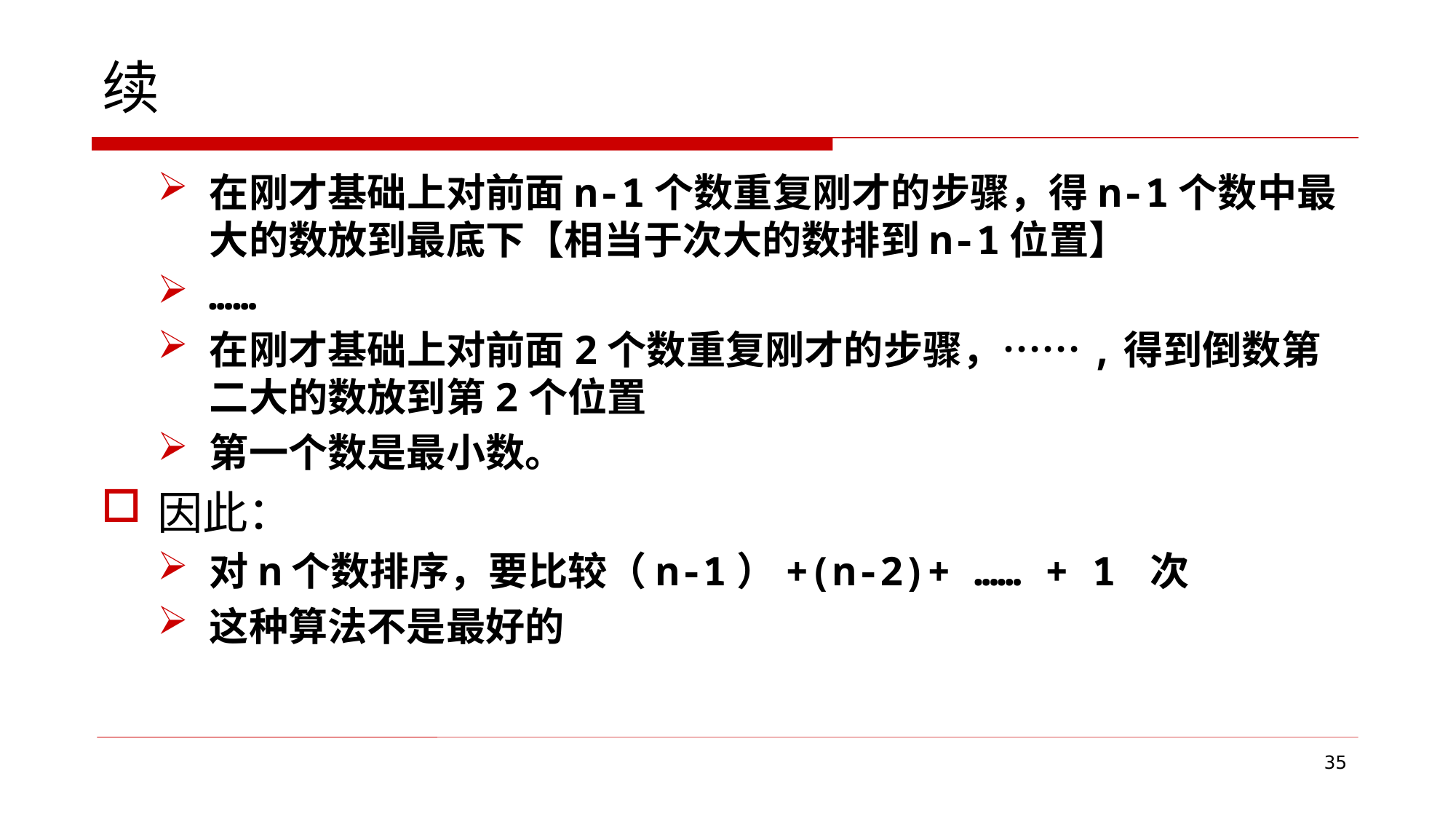

# 续
在刚才基础上对前面n-1个数重复刚才的步骤，得n-1个数中最大的数放到最底下【相当于次大的数排到n-1位置】
……
在刚才基础上对前面2个数重复刚才的步骤，……,得到倒数第二大的数放到第2个位置
第一个数是最小数。
因此：
对n个数排序，要比较（n-1）+(n-2)+ …… + 1 次
这种算法不是最好的

35